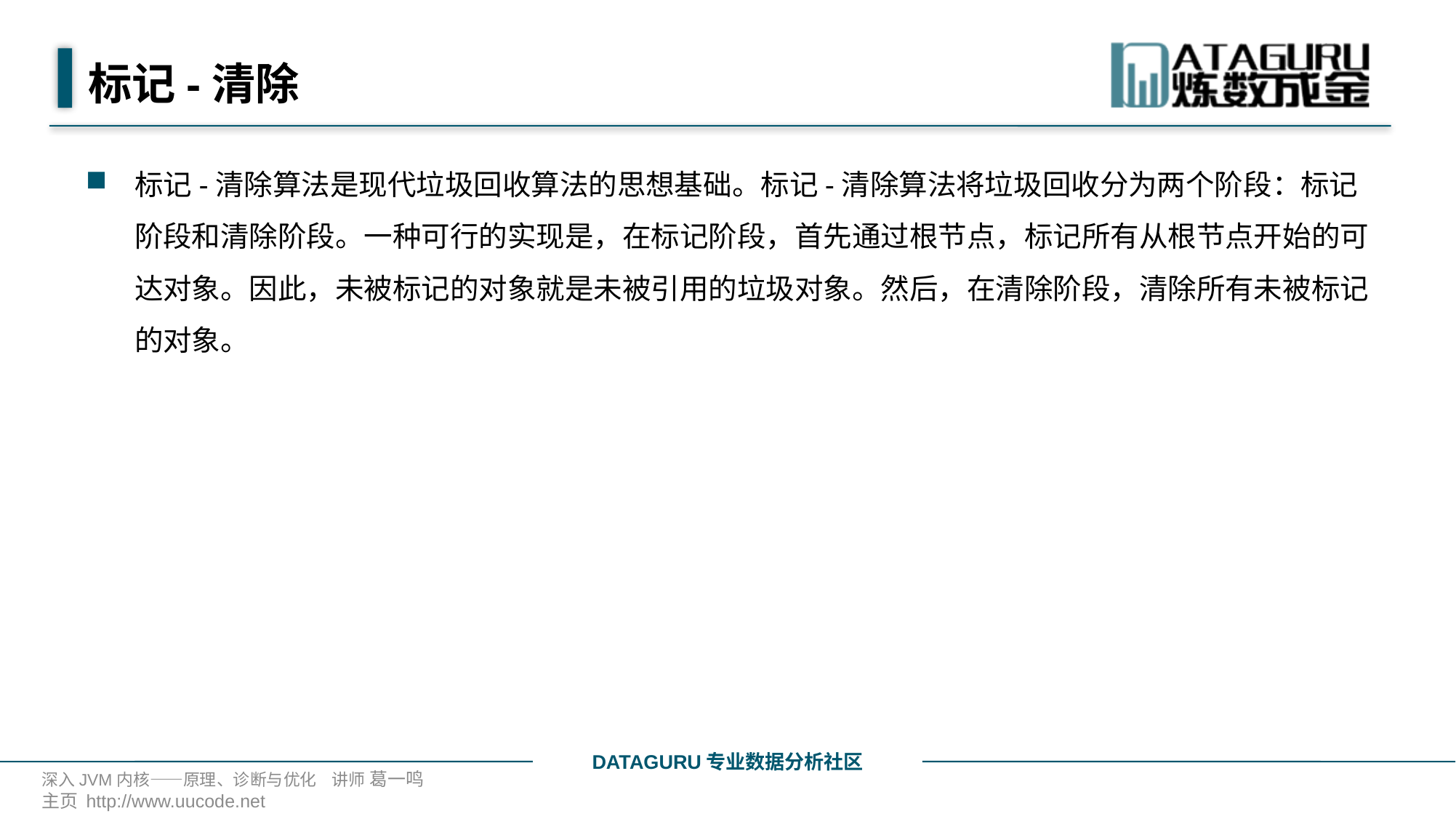

# 标记-清除
标记-清除算法是现代垃圾回收算法的思想基础。标记-清除算法将垃圾回收分为两个阶段：标记阶段和清除阶段。一种可行的实现是，在标记阶段，首先通过根节点，标记所有从根节点开始的可达对象。因此，未被标记的对象就是未被引用的垃圾对象。然后，在清除阶段，清除所有未被标记的对象。